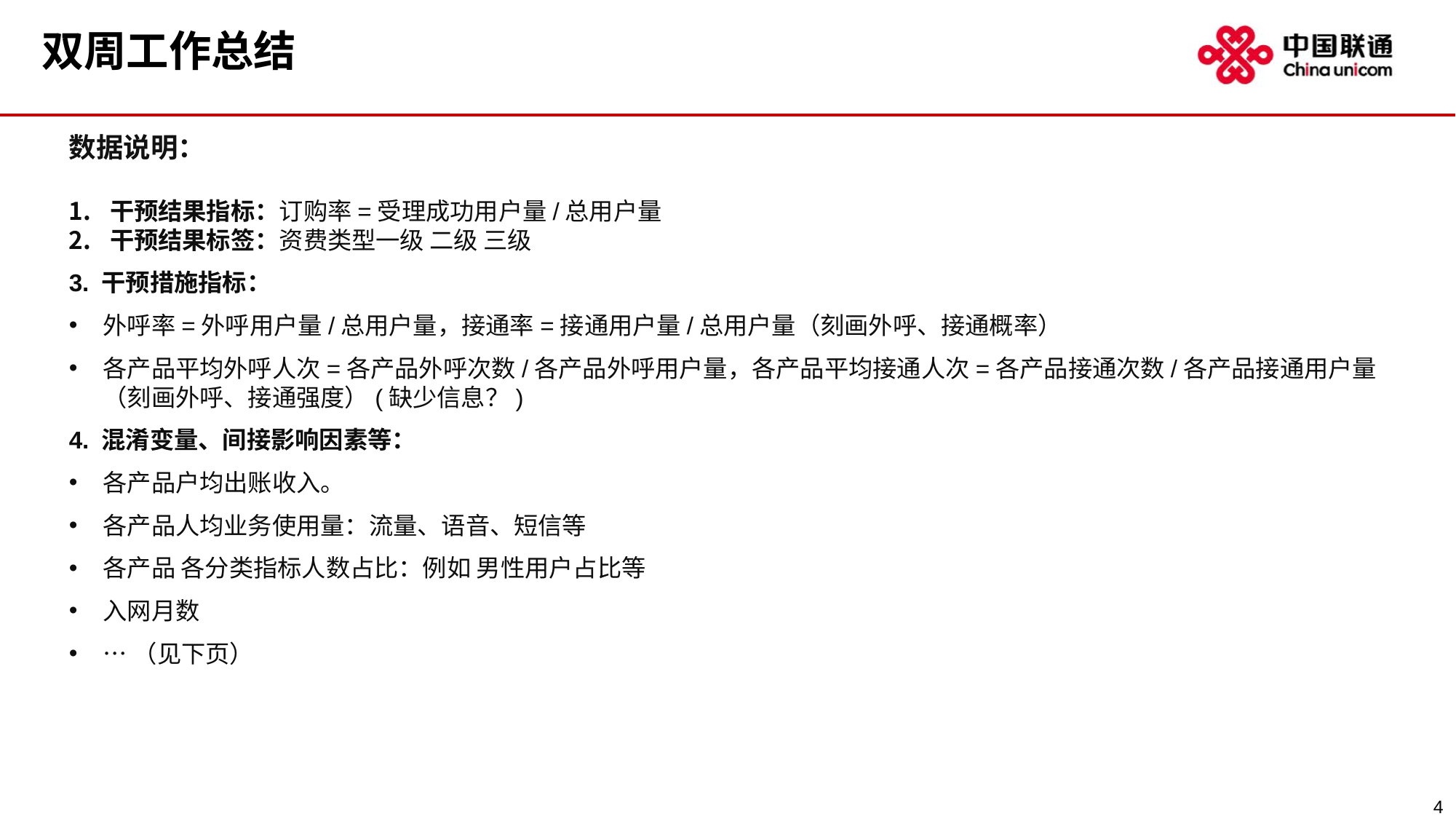

双周工作总结
数据说明：

干预结果指标：订购率=受理成功用户量/总用户量
干预结果标签：资费类型一级 二级 三级
3. 干预措施指标：
外呼率=外呼用户量/总用户量，接通率=接通用户量/总用户量（刻画外呼、接通概率）
各产品平均外呼人次=各产品外呼次数/各产品外呼用户量，各产品平均接通人次=各产品接通次数/各产品接通用户量（刻画外呼、接通强度）(缺少信息？)
4. 混淆变量、间接影响因素等：
各产品户均出账收入。
各产品人均业务使用量：流量、语音、短信等
各产品 各分类指标人数占比：例如 男性用户占比等
入网月数
…（见下页）